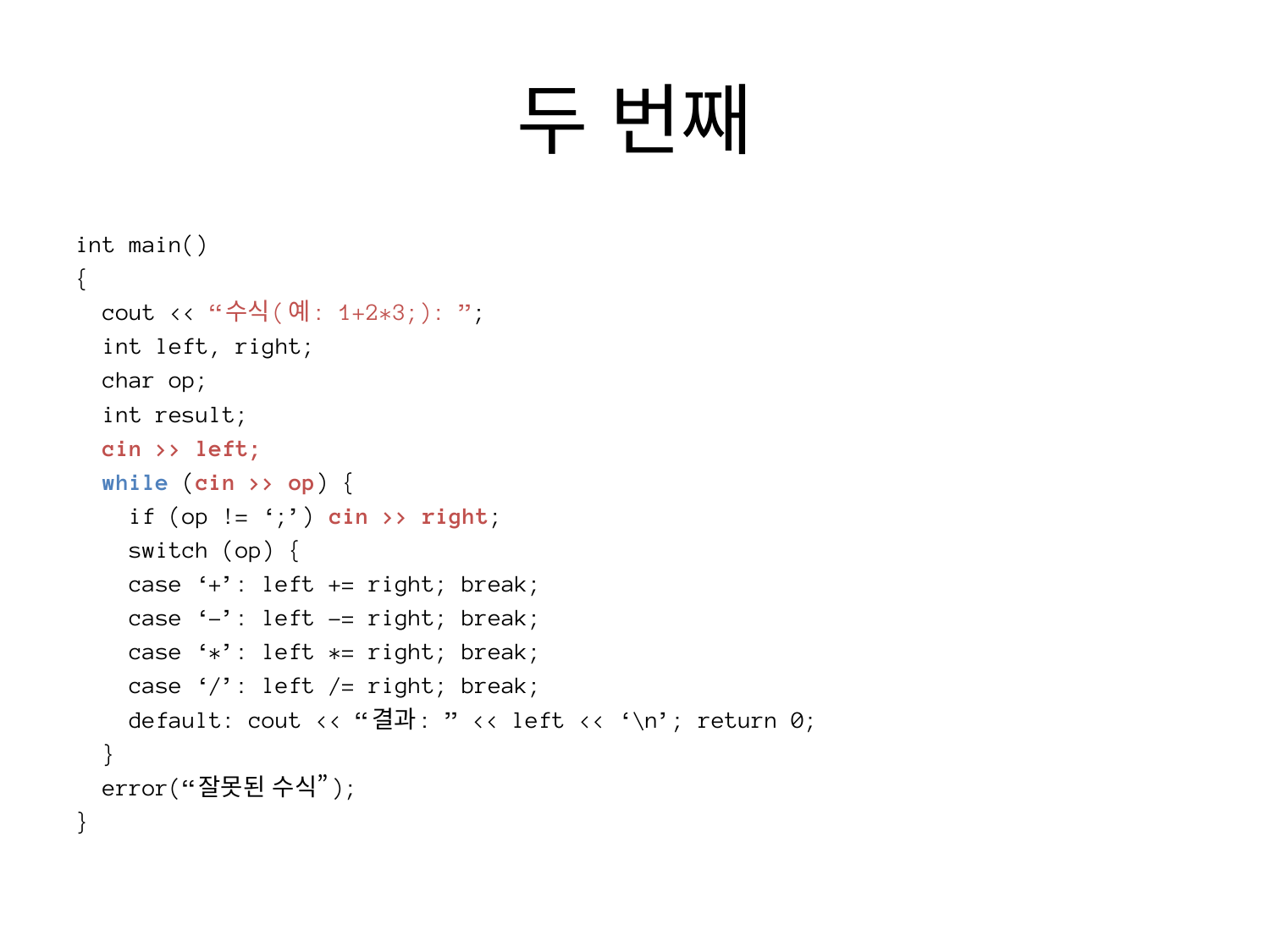

# 두 번째
int main()
{
  cout << “수식(예: 1+2*3;): ”;
  int left, right;
  char op;
  int result;
  cin >> left;
  while (cin >> op) {
    if (op != ‘;’) cin >> right;
    switch (op) {
    case ‘+’: left += right; break;
    case ‘-’: left -= right; break;
    case ‘*’: left *= right; break;
    case ‘/’: left /= right; break;
    default: cout << “결과: ” << left << ‘\n’; return 0;
  }
  error(“잘못된 수식”);
}